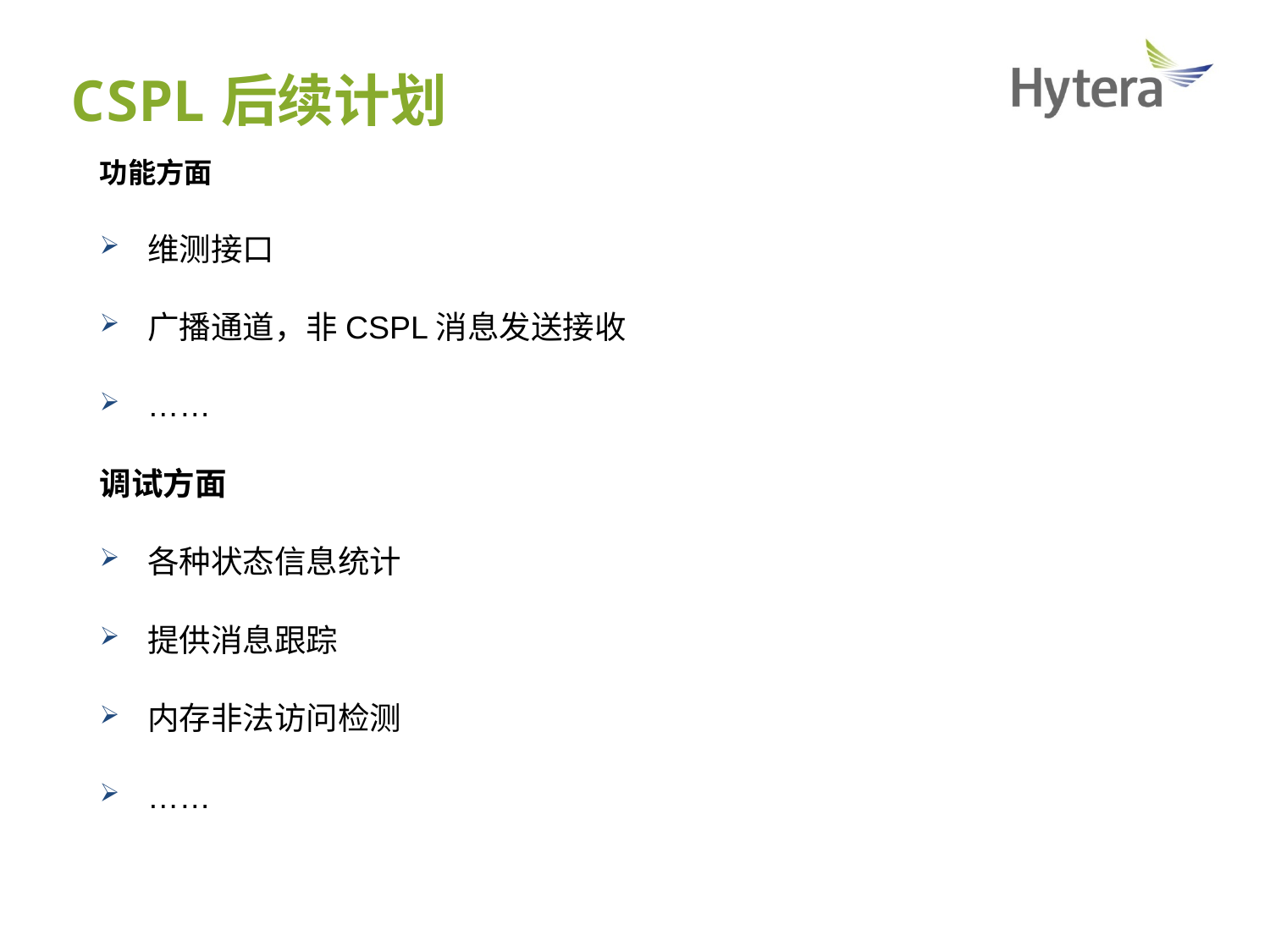

CSPL后续计划
功能方面
维测接口
广播通道，非CSPL消息发送接收
……
调试方面
各种状态信息统计
提供消息跟踪
内存非法访问检测
……